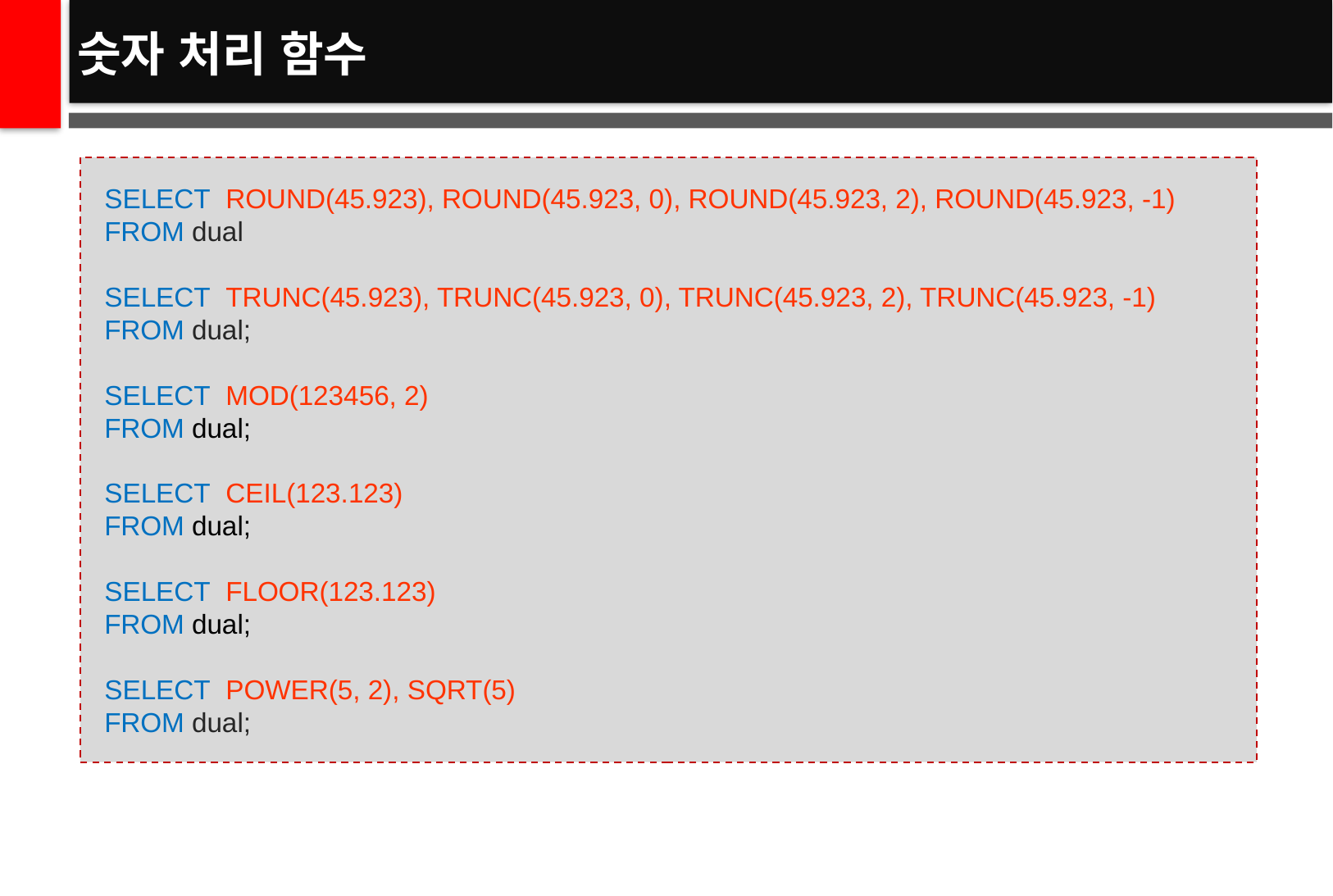

# 숫자 처리 함수
SELECT  ROUND(45.923), ROUND(45.923, 0), ROUND(45.923, 2), ROUND(45.923, -1)
FROM dual

SELECT  TRUNC(45.923), TRUNC(45.923, 0), TRUNC(45.923, 2), TRUNC(45.923, -1)
FROM dual;

SELECT  MOD(123456, 2)
FROM dual;

SELECT  CEIL(123.123)
FROM dual;

SELECT  FLOOR(123.123)
FROM dual;

SELECT  POWER(5, 2), SQRT(5)
FROM dual;